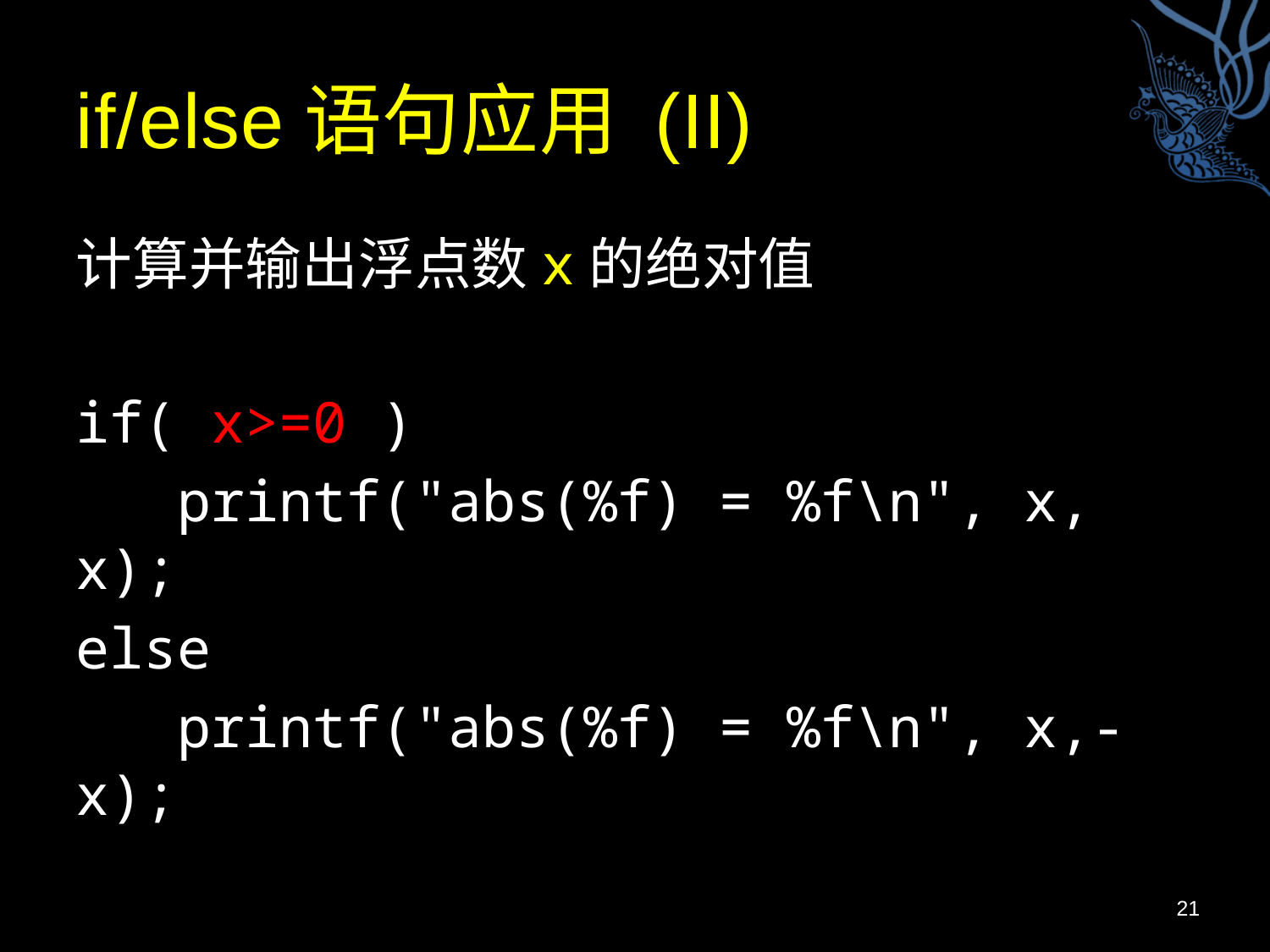

# if/else语句应用 (II)
计算并输出浮点数x的绝对值

if( x>=0 )
   printf("abs(%f) = %f\n", x, x);
else
   printf("abs(%f) = %f\n", x,-x);

21